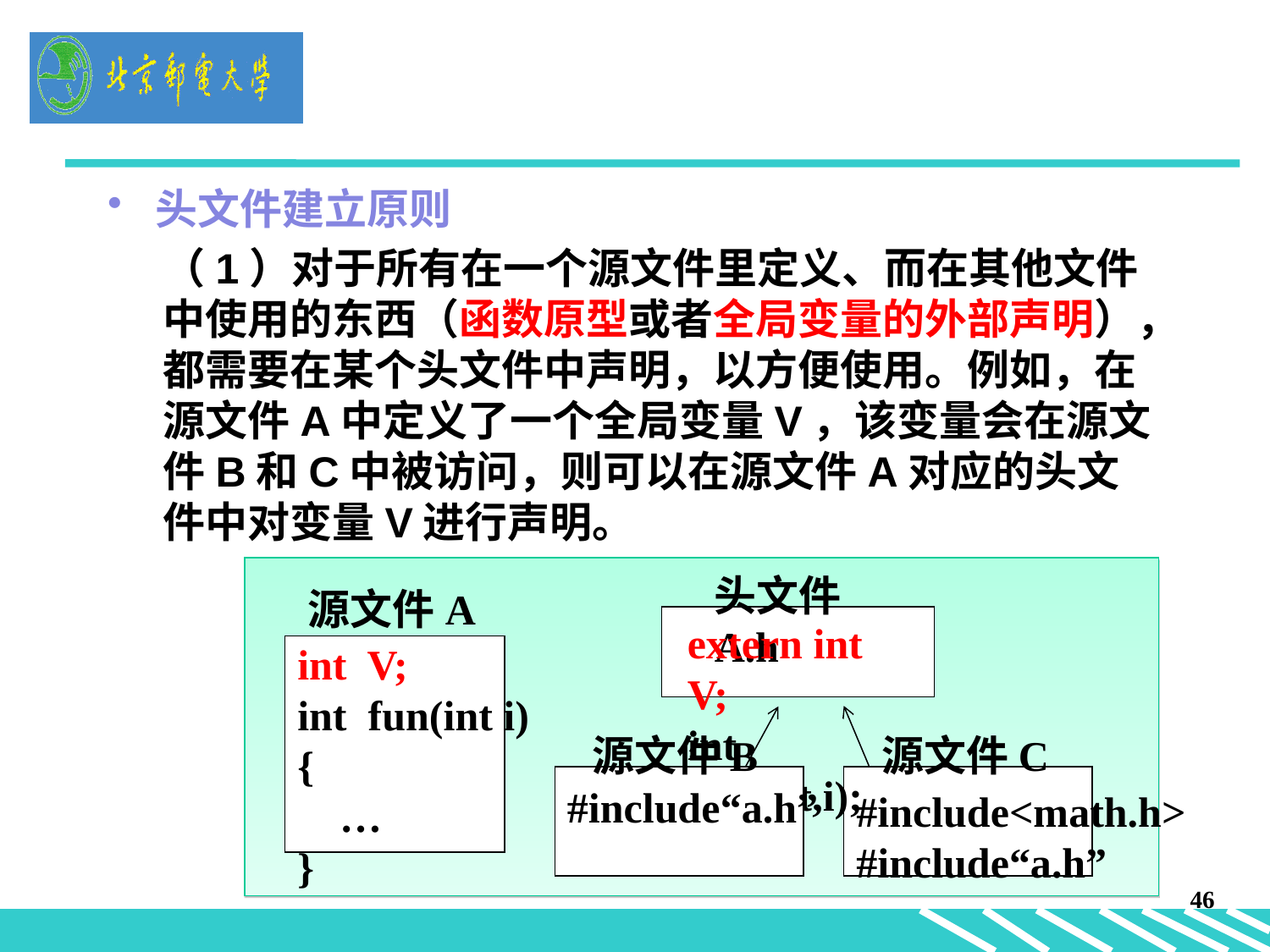

#
头文件建立原则
（1）对于所有在一个源文件里定义、而在其他文件中使用的东西（函数原型或者全局变量的外部声明），都需要在某个头文件中声明，以方便使用。例如，在源文件A中定义了一个全局变量V，该变量会在源文件B和C中被访问，则可以在源文件A对应的头文件中对变量V进行声明。

头文件A.h
源文件A

int  V;
int  fun(int i)
{
    …
}

源文件C

#include<math.h>
#include“a.h”
extern int V;
int fun(int,i);
源文件B

#include“a.h”
46